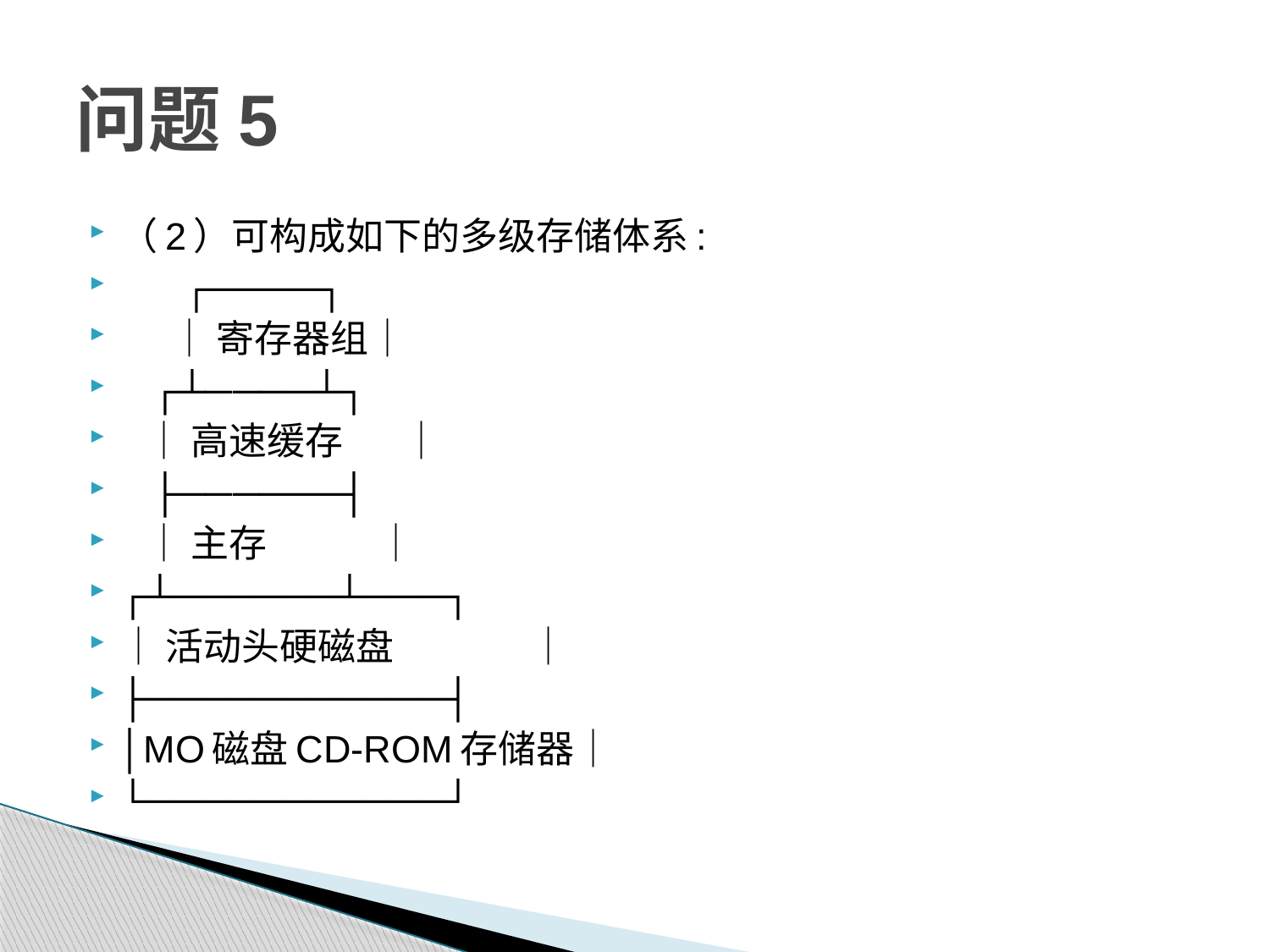

# 问题5
（2）可构成如下的多级存储体系:
      ┌────┐
      │寄存器组│
   ┌┴────┴┐
   │高速缓存       │
   ├──────┤
   │主存             │
┌┴──────┴───┐
│活动头硬磁盘                │
├───────────┤
│MO磁盘CD-ROM存储器│
└───────────┘